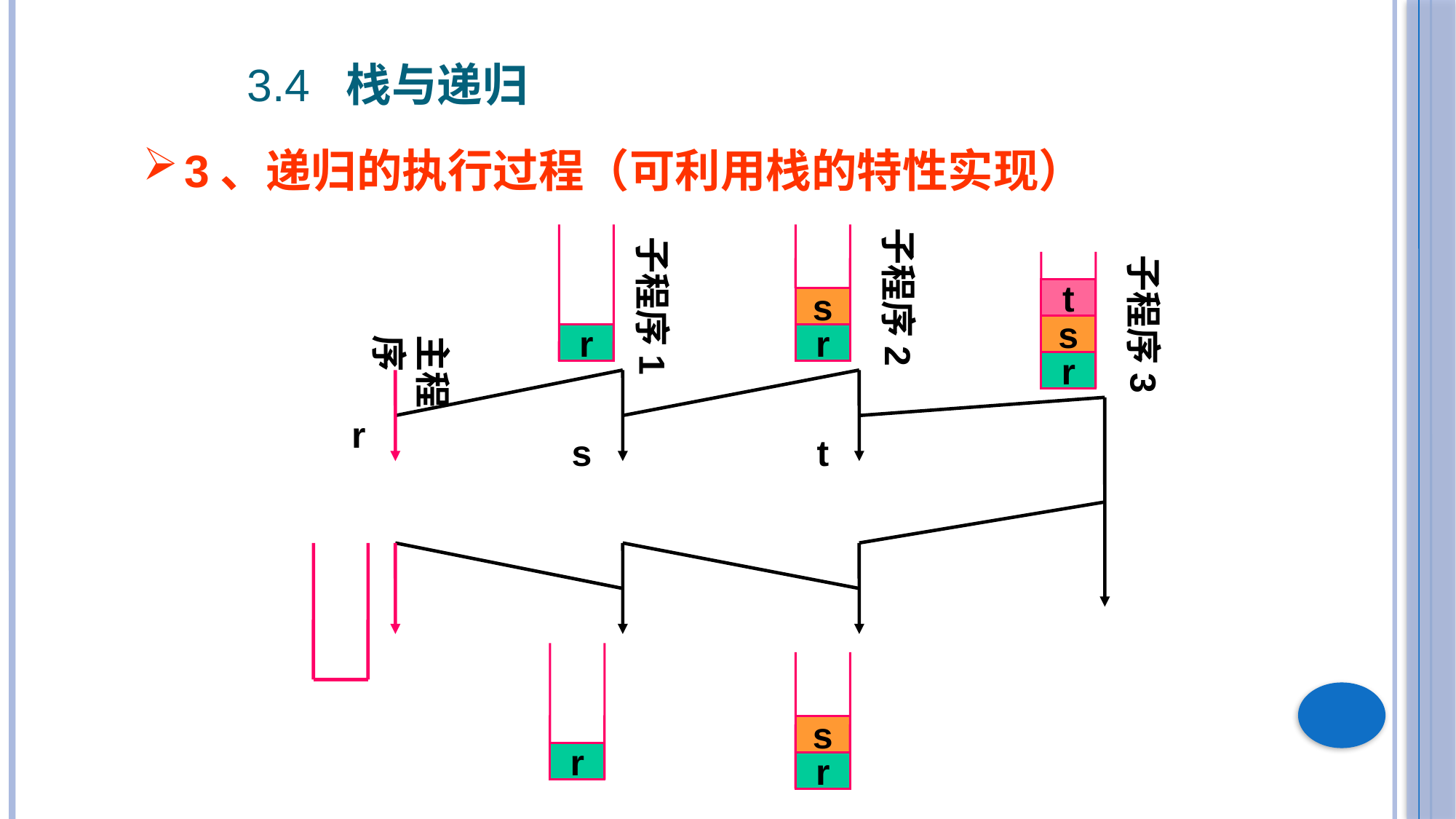

3.4  栈与递归
3、递归的执行过程（可利用栈的特性实现）
子程序2

s
r
t

r
子程序1
s
子程序3

t
s
r
主程序

r

r

s
r